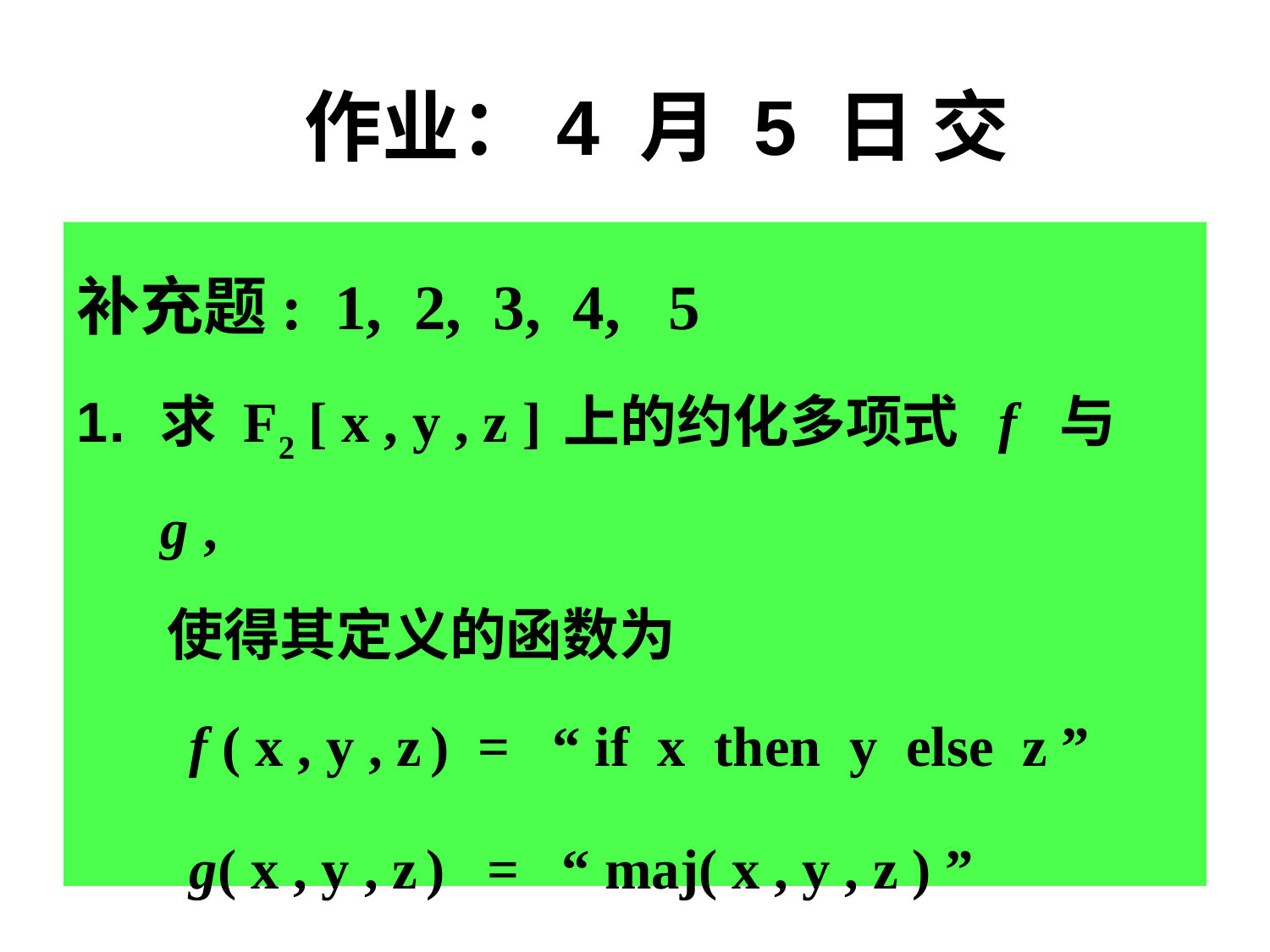

作业：4 月 5 日 交
补充题:  1,  2,  3,  4,   5
求 F2 [ x , y , z ] 上的约化多项式  f  与 g ,
      使得其定义的函数为
        f ( x , y , z )  =   “ if  x  then  y  else  z ”
        g( x , y , z )   =   “ maj( x , y , z ) ”